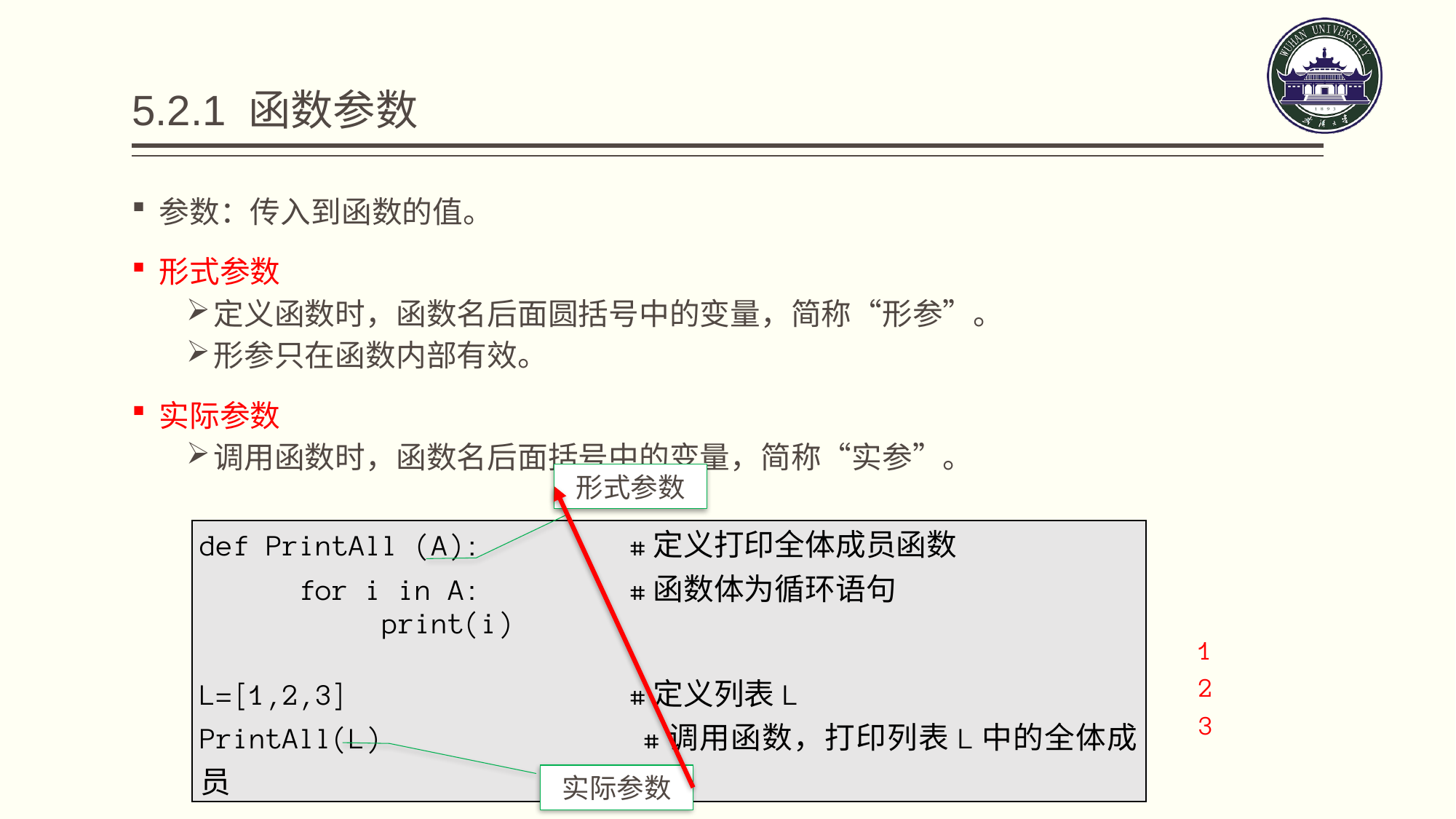

# 5.2.1 函数参数
参数：传入到函数的值。
形式参数
定义函数时，函数名后面圆括号中的变量，简称“形参”。
形参只在函数内部有效。
实际参数
调用函数时，函数名后面括号中的变量，简称“实参”。

形式参数
| def PrintAll (A): #定义打印全体成员函数 for i in A: #函数体为循环语句 print(i) L=[1,2,3] #定义列表L PrintAll(L) #调用函数，打印列表L中的全体成员 |
| --- |
1
2
3
实际参数